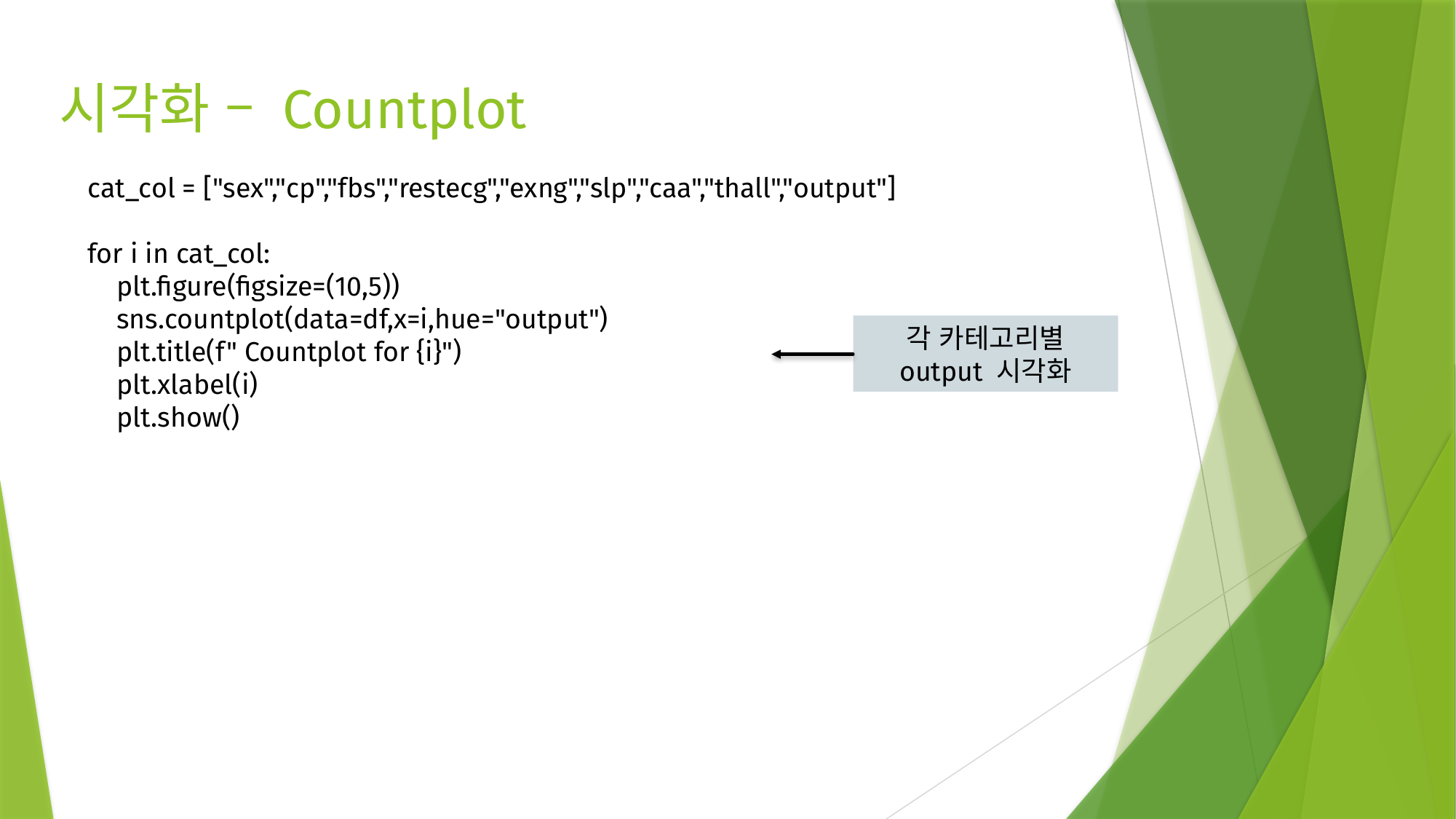

# 시각화 – Countplot
cat_col = ["sex","cp","fbs","restecg","exng","slp","caa","thall","output"]

for i in cat_col:
    plt.figure(figsize=(10,5))
    sns.countplot(data=df,x=i,hue="output")
    plt.title(f" Countplot for {i}")
    plt.xlabel(i)
    plt.show()
각 카테고리별 output 시각화